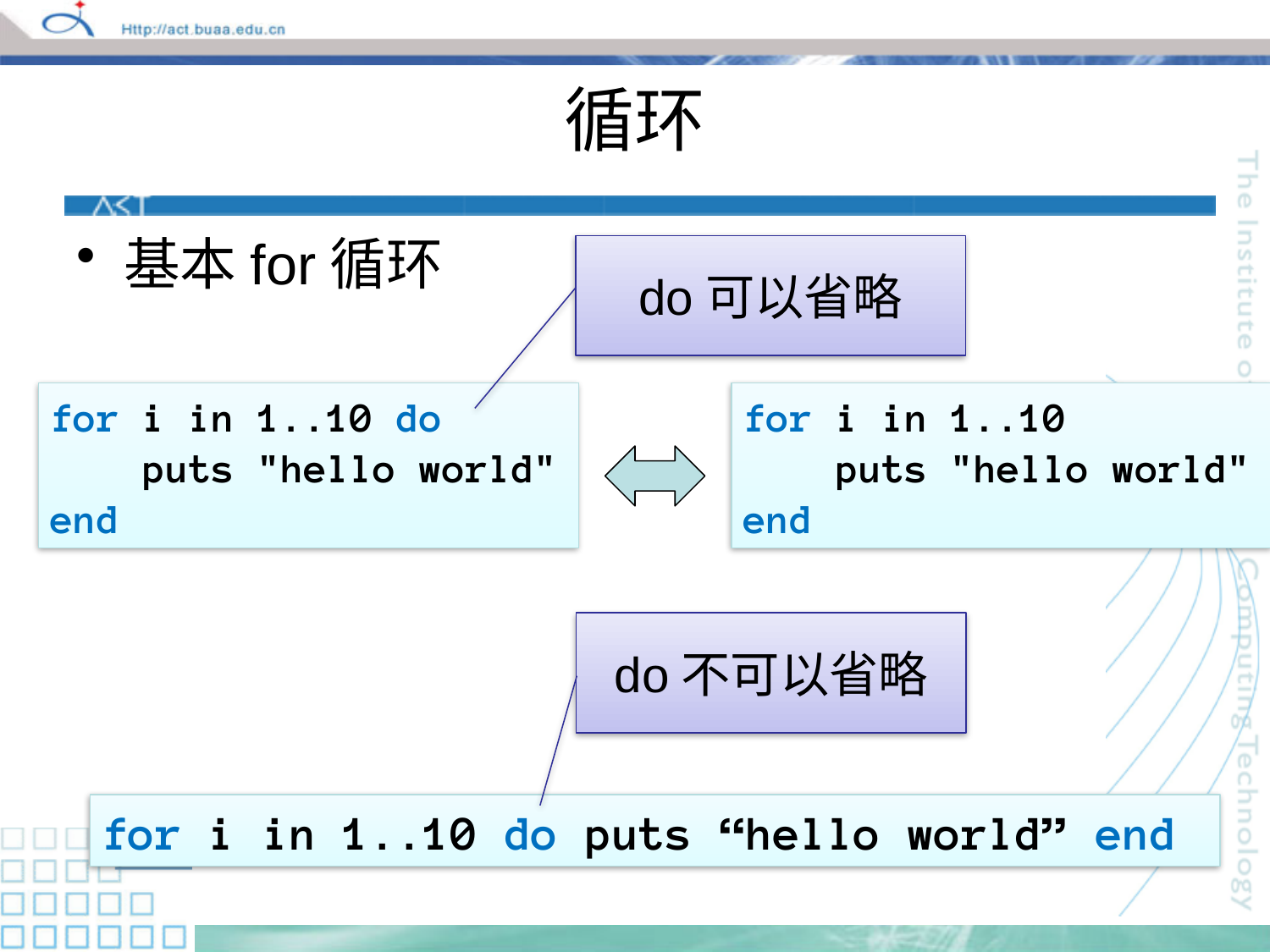

# 循环
基本for循环
do可以省略
for i in 1..10 do
    puts "hello world"
end
for i in 1..10
    puts "hello world"
end

do不可以省略
for i in 1..10 do puts “hello world” end